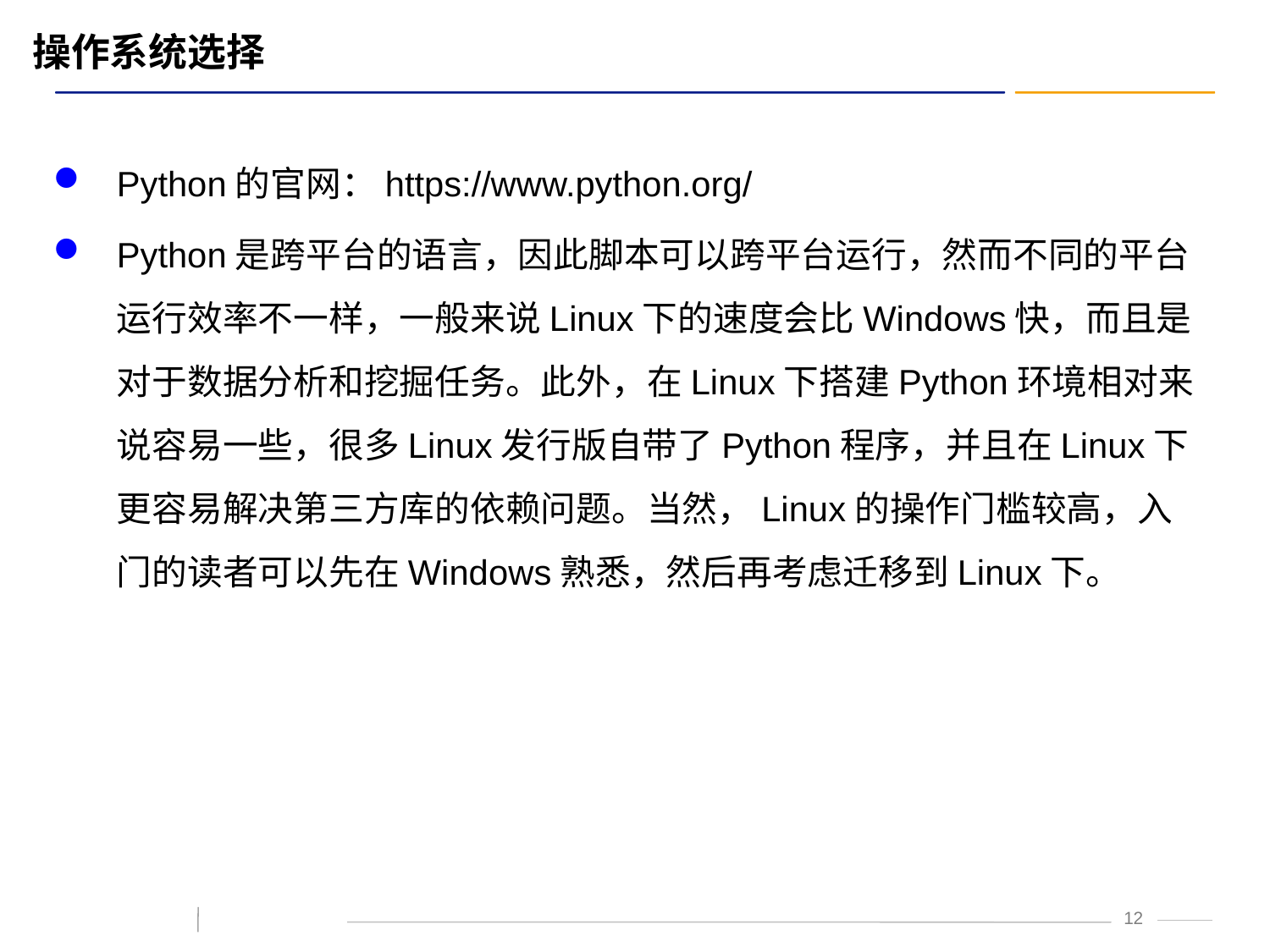

# 操作系统选择
Python的官网：https://www.python.org/
Python是跨平台的语言，因此脚本可以跨平台运行，然而不同的平台运行效率不一样，一般来说Linux下的速度会比Windows快，而且是对于数据分析和挖掘任务。此外，在Linux下搭建Python环境相对来说容易一些，很多Linux发行版自带了Python程序，并且在Linux下更容易解决第三方库的依赖问题。当然，Linux的操作门槛较高，入门的读者可以先在Windows熟悉，然后再考虑迁移到Linux下。